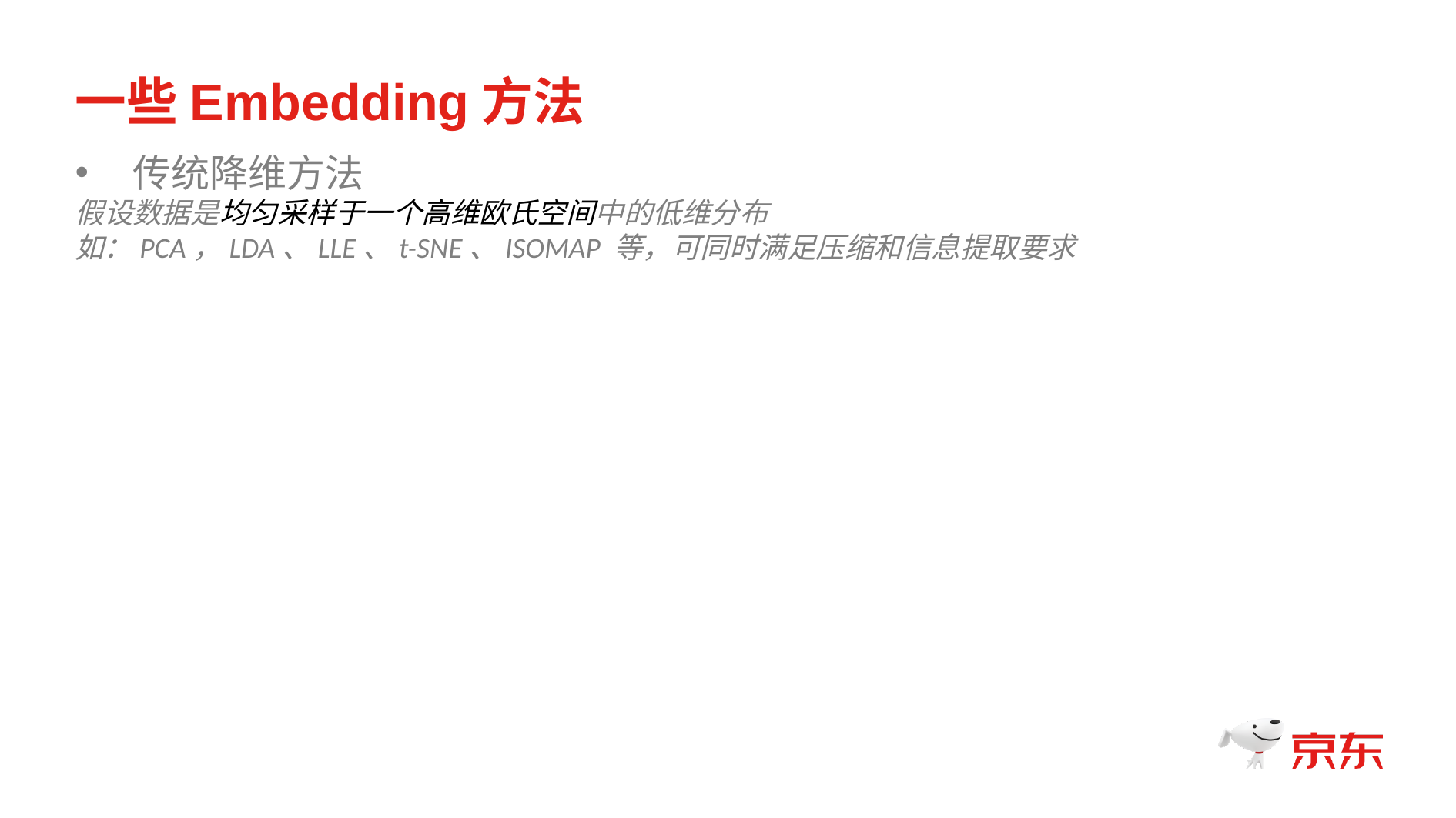

一些Embedding方法

传统降维方法
假设数据是均匀采样于一个高维欧氏空间中的低维分布
如：PCA，LDA、LLE、t-SNE、ISOMAP 等，可同时满足压缩和信息提取要求